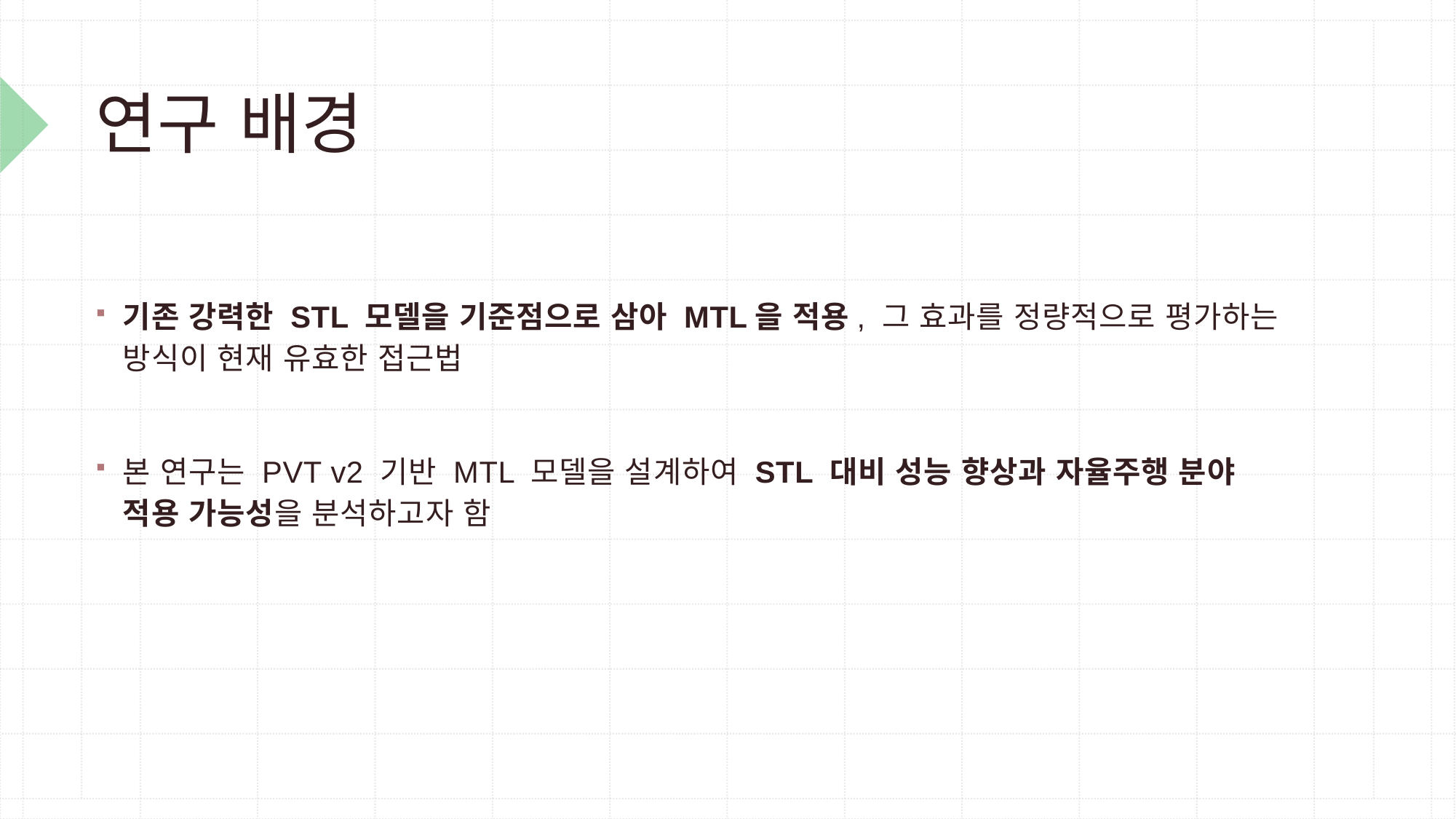

# 연구 배경
기존 강력한 STL 모델을 기준점으로 삼아 MTL을 적용, 그 효과를 정량적으로 평가하는 방식이 현재 유효한 접근법

본 연구는 PVT v2 기반 MTL 모델을 설계하여 STL 대비 성능 향상과 자율주행 분야 적용 가능성을 분석하고자 함